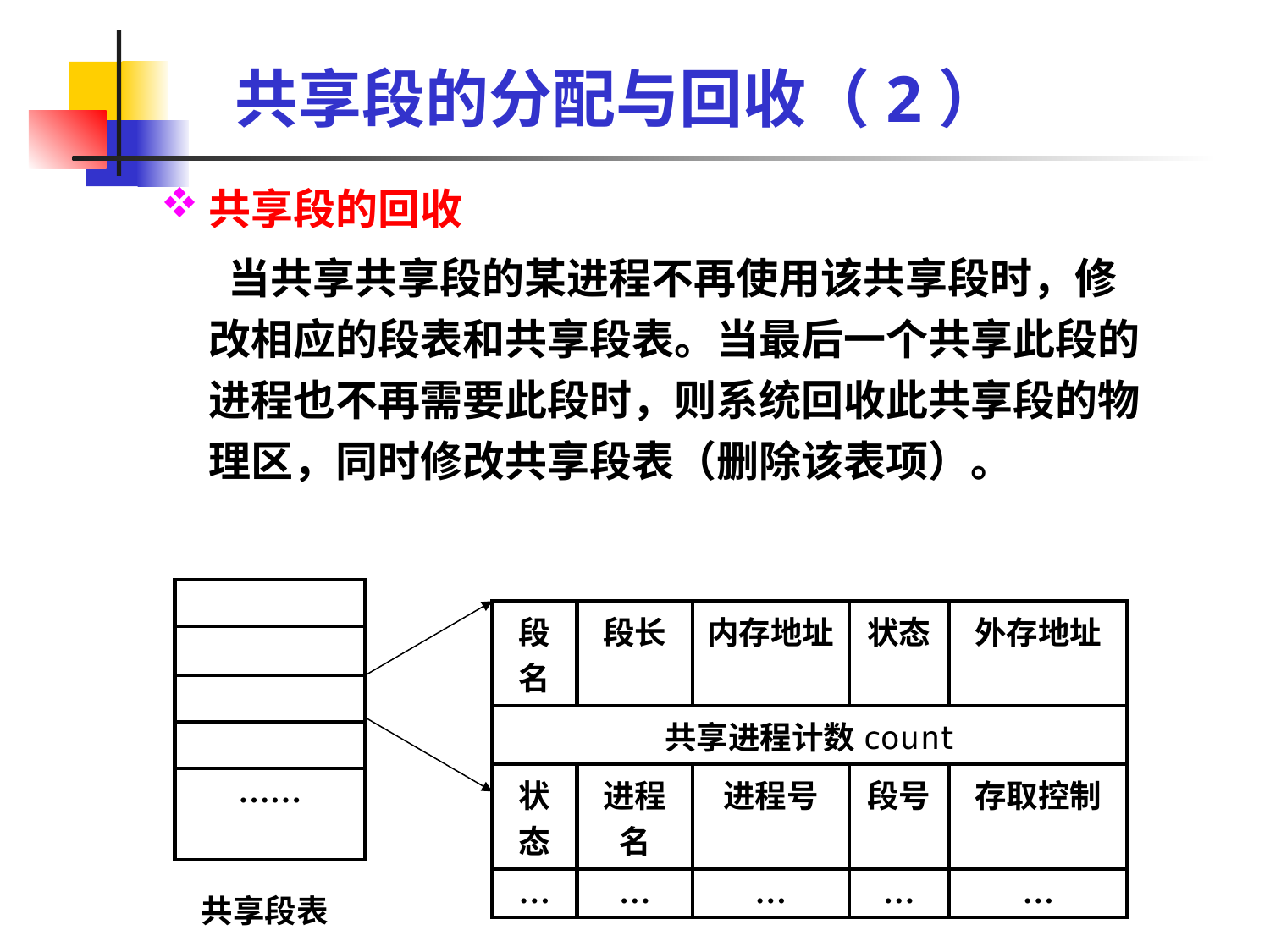

# 共享段的分配与回收（2）
共享段的回收
      当共享共享段的某进程不再使用该共享段时，修改相应的段表和共享段表。当最后一个共享此段的进程也不再需要此段时，则系统回收此共享段的物理区，同时修改共享段表（删除该表项）。
|  |
| --- |
|  |
|  |
|  |
| …… |

| 段名 | 段长 | 内存地址 | 状态 | 外存地址 |
| --- | --- | --- | --- | --- |
| 共享进程计数count |  |  |  |  |
| 状态 | 进程名 | 进程号 | 段号 | 存取控制 |
| … | … | … | … | … |

共享段表